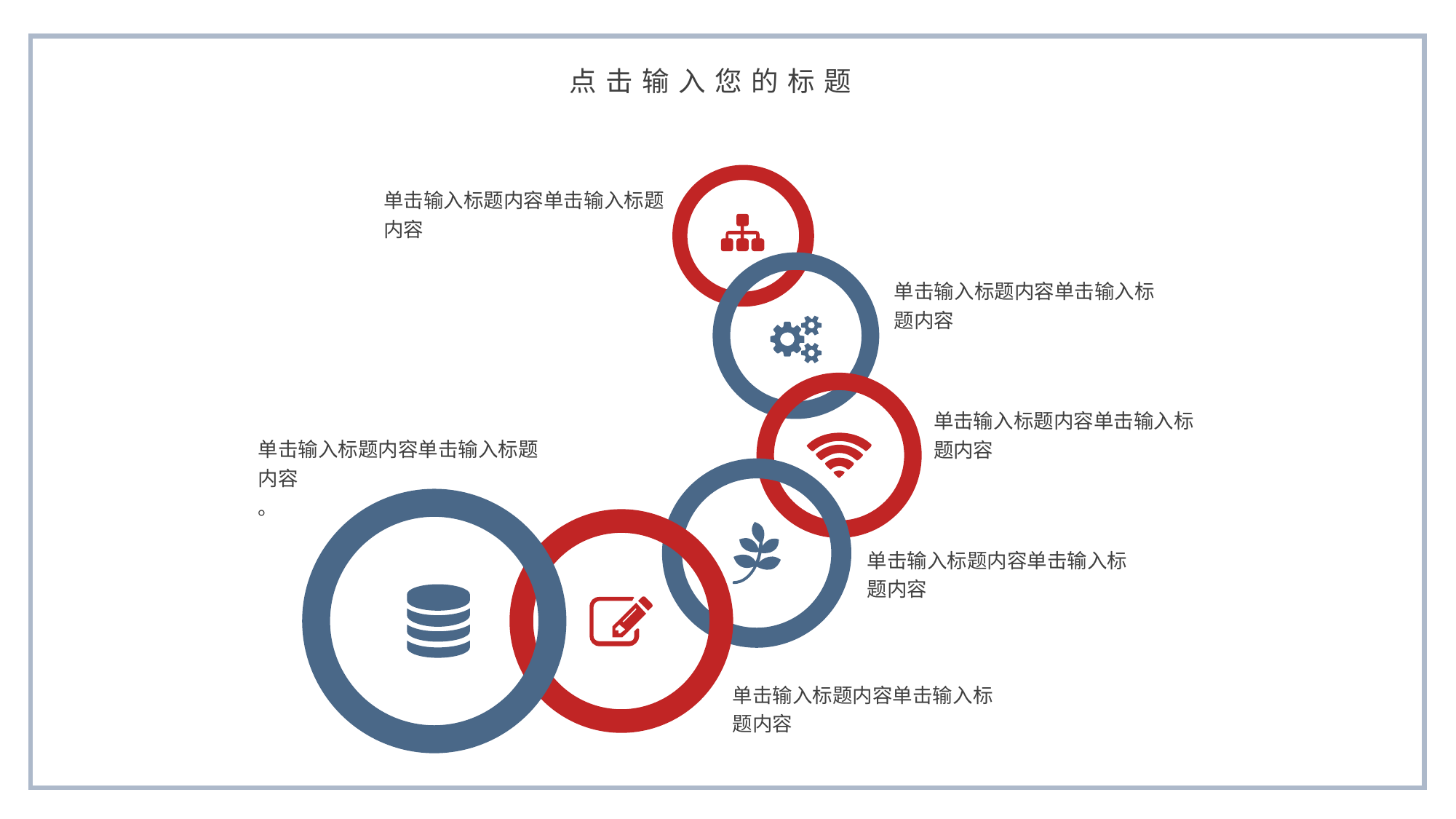

点击输入您的标题

单击输入标题内容单击输入标题内容

单击输入标题内容单击输入标题内容

单击输入标题内容单击输入标题内容
单击输入标题内容单击输入标题内容
。

单击输入标题内容单击输入标题内容

单击输入标题内容单击输入标题内容